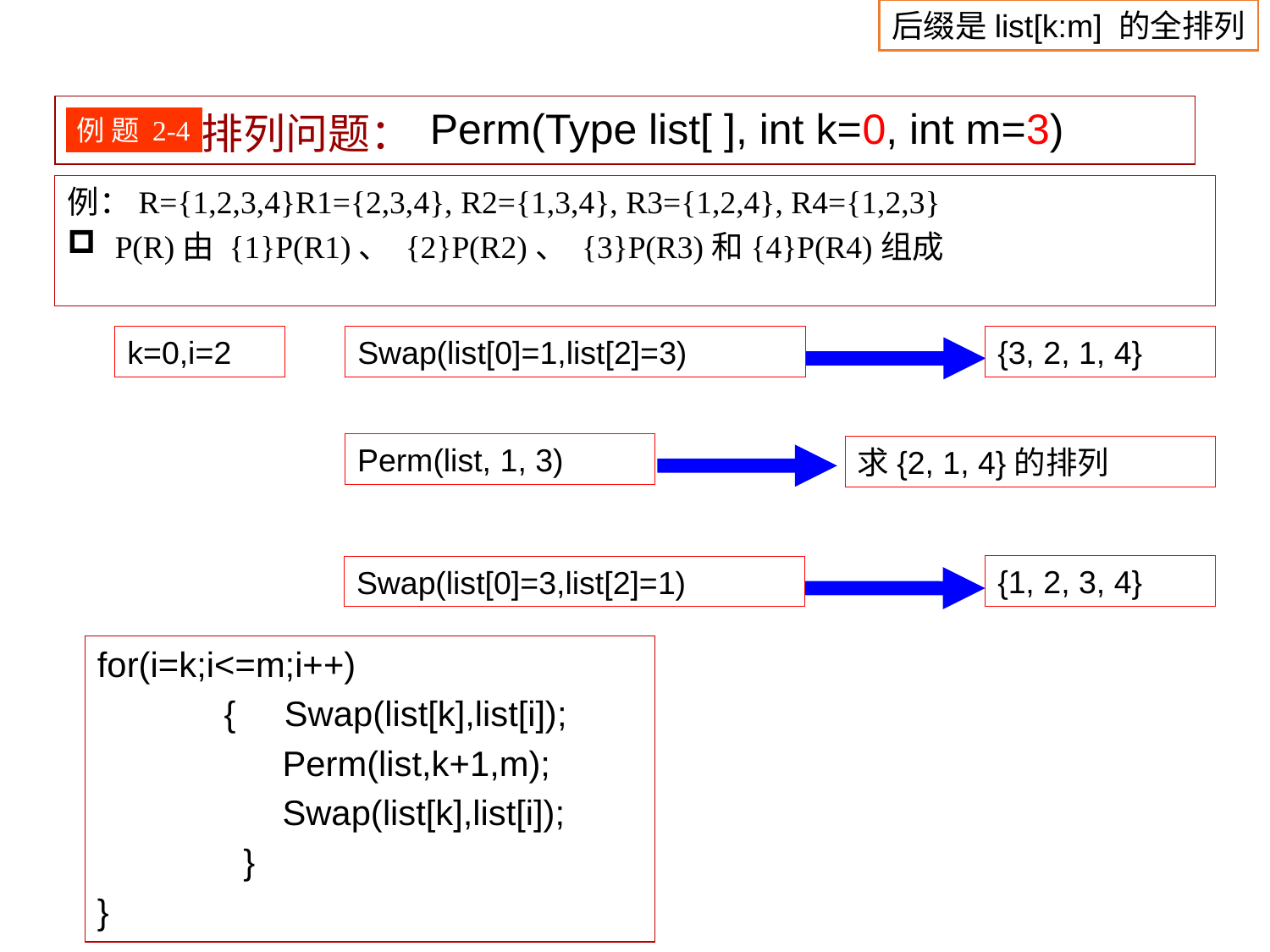

后缀是list[k:m] 的全排列
             排列问题：
Perm(Type list[ ], int k=0, int m=3)
例 题 2-4
例：R={1,2,3,4}R1={2,3,4}, R2={1,3,4}, R3={1,2,4}, R4={1,2,3}
P(R)由 {1}P(R1)、 {2}P(R2)、 {3}P(R3)和{4}P(R4)组成
k=0,i=2
{3, 2, 1, 4}
Swap(list[0]=1,list[2]=3)

Perm(list, 1, 3)
求{2, 1, 4}的排列

{1, 2, 3, 4}
Swap(list[0]=3,list[2]=1)

for(i=k;i<=m;i++)
             {     Swap(list[k],list[i]);
                   Perm(list,k+1,m);
                   Swap(list[k],list[i]);
               }
}